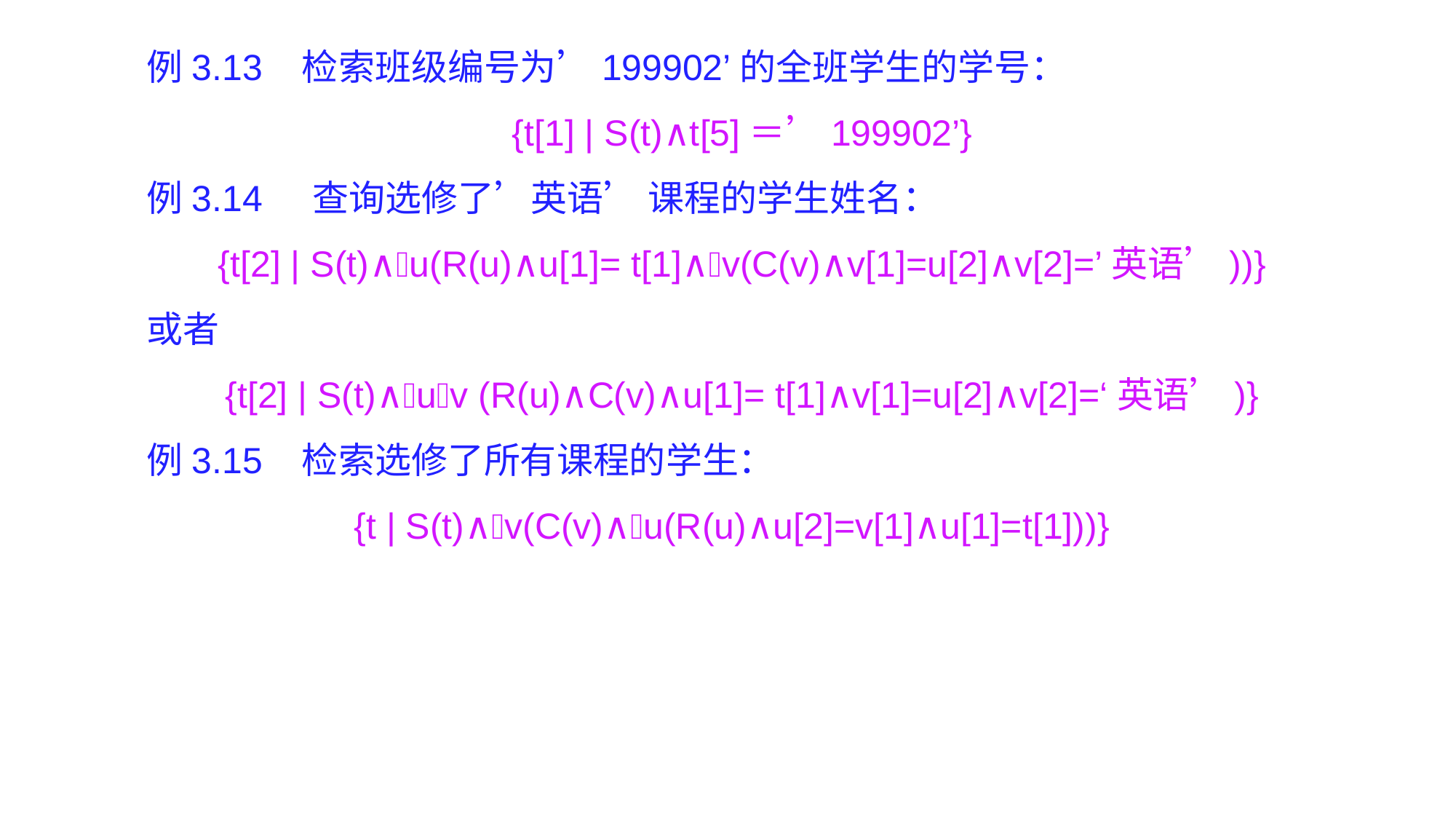

例3.13   检索班级编号为’199902’的全班学生的学号：
{t[1] | S(t)∧t[5]＝’199902’}
例3.14    查询选修了’英语’ 课程的学生姓名：
{t[2] | S(t)∧∃u(R(u)∧u[1]= t[1]∧∃v(C(v)∧v[1]=u[2]∧v[2]=’英语’))}
或者
{t[2] | S(t)∧∃u∃v (R(u)∧C(v)∧u[1]= t[1]∧v[1]=u[2]∧v[2]=‘英语’)}
例3.15   检索选修了所有课程的学生：
{t | S(t)∧∀v(C(v)∧∃u(R(u)∧u[2]=v[1]∧u[1]=t[1]))}